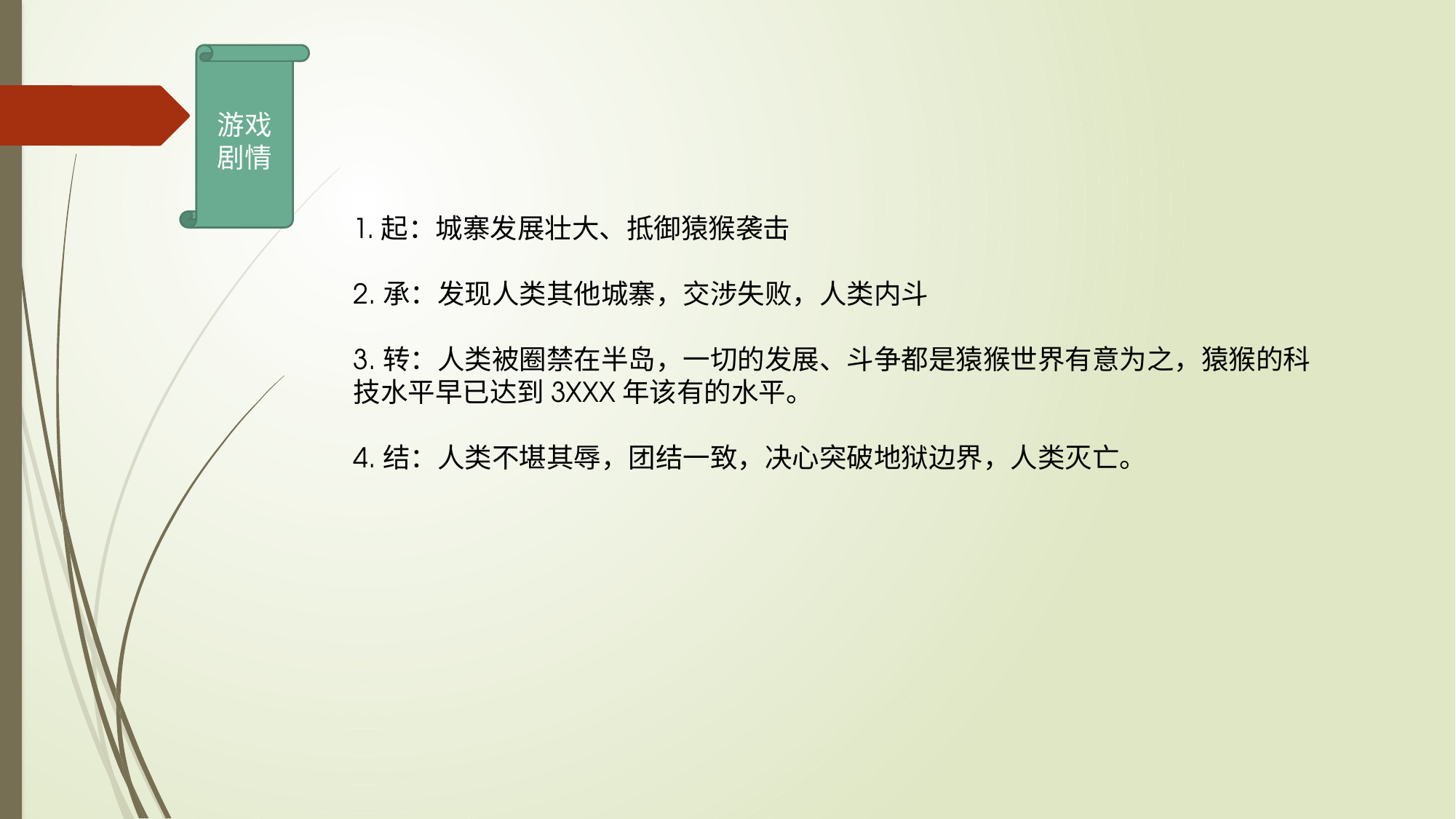

游戏剧情
1.起：城寨发展壮大、抵御猿猴袭击

2.承：发现人类其他城寨，交涉失败，人类内斗

3.转：人类被圈禁在半岛，一切的发展、斗争都是猿猴世界有意为之，猿猴的科技水平早已达到3XXX年该有的水平。

4.结：人类不堪其辱，团结一致，决心突破地狱边界，人类灭亡。